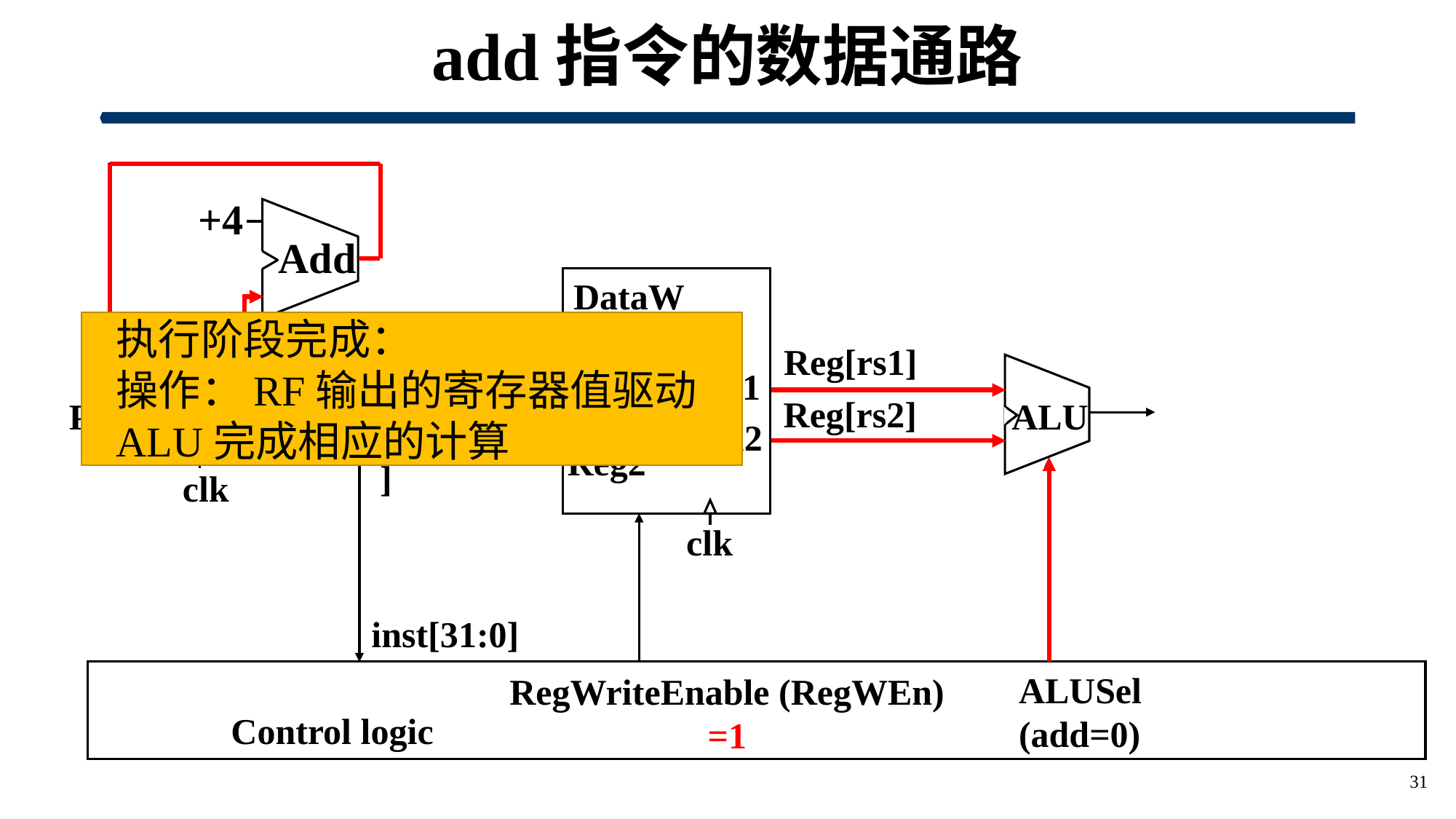

# add指令的数据通路
+4

Add
DataW

RegW
Data1
Reg1
Data2
Reg2

inst[11:7]
执行阶段完成：
操作：RF输出的寄存器值驱动ALU完成相应的计算

PC

clk
Reg[rs1]

IM

ALU
inst[19:15]
Reg[rs2]
PC+4
inst[24:20]
clk
inst[31:0]

ALUSel
(add=0)
RegWriteEnable (RegWEn)
=1
Control logic
31